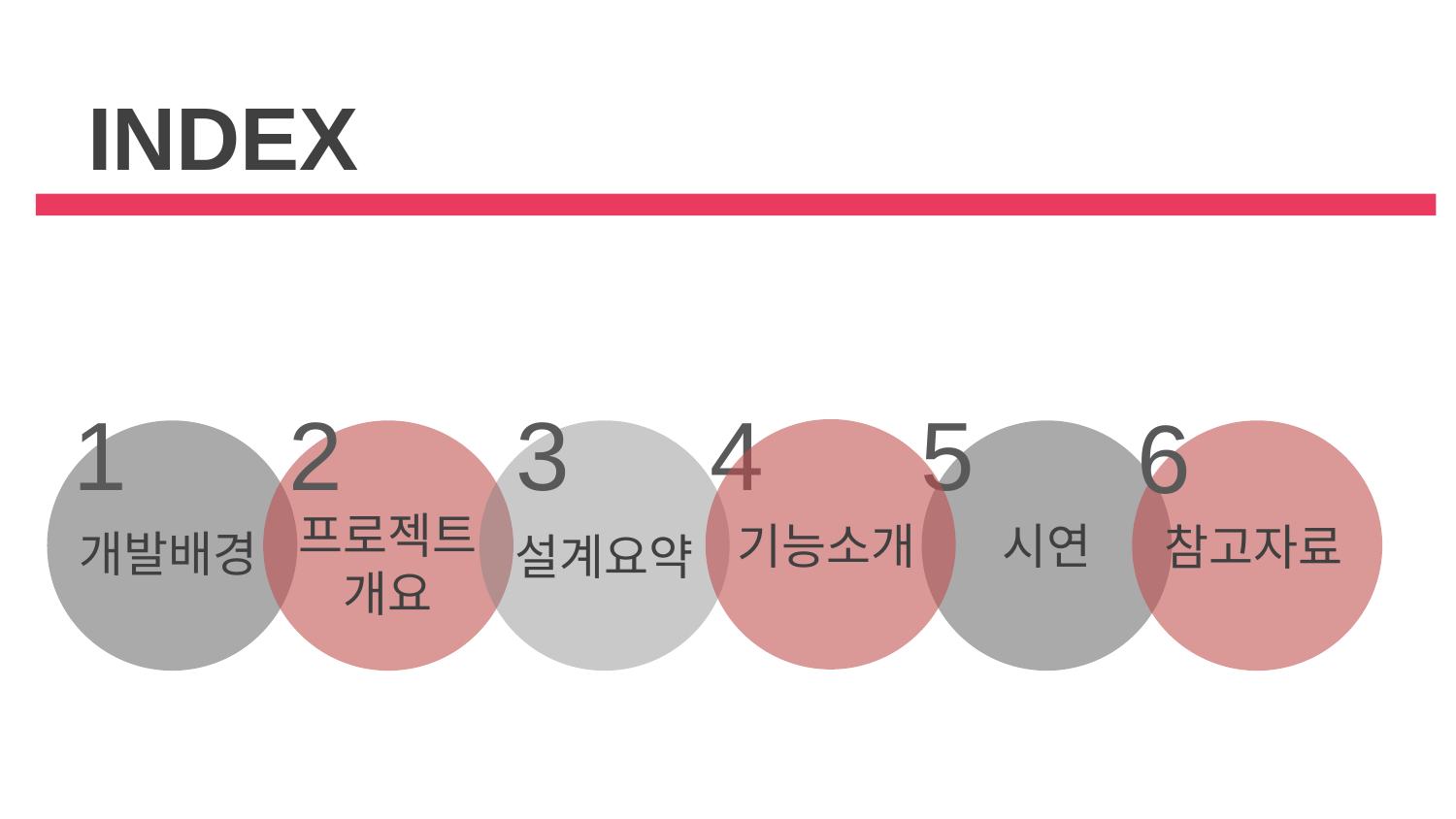

# INDEX

3
1
2
4
5
6

프로젝트
개요
시연
기능소개
참고자료
개발배경
설계요약